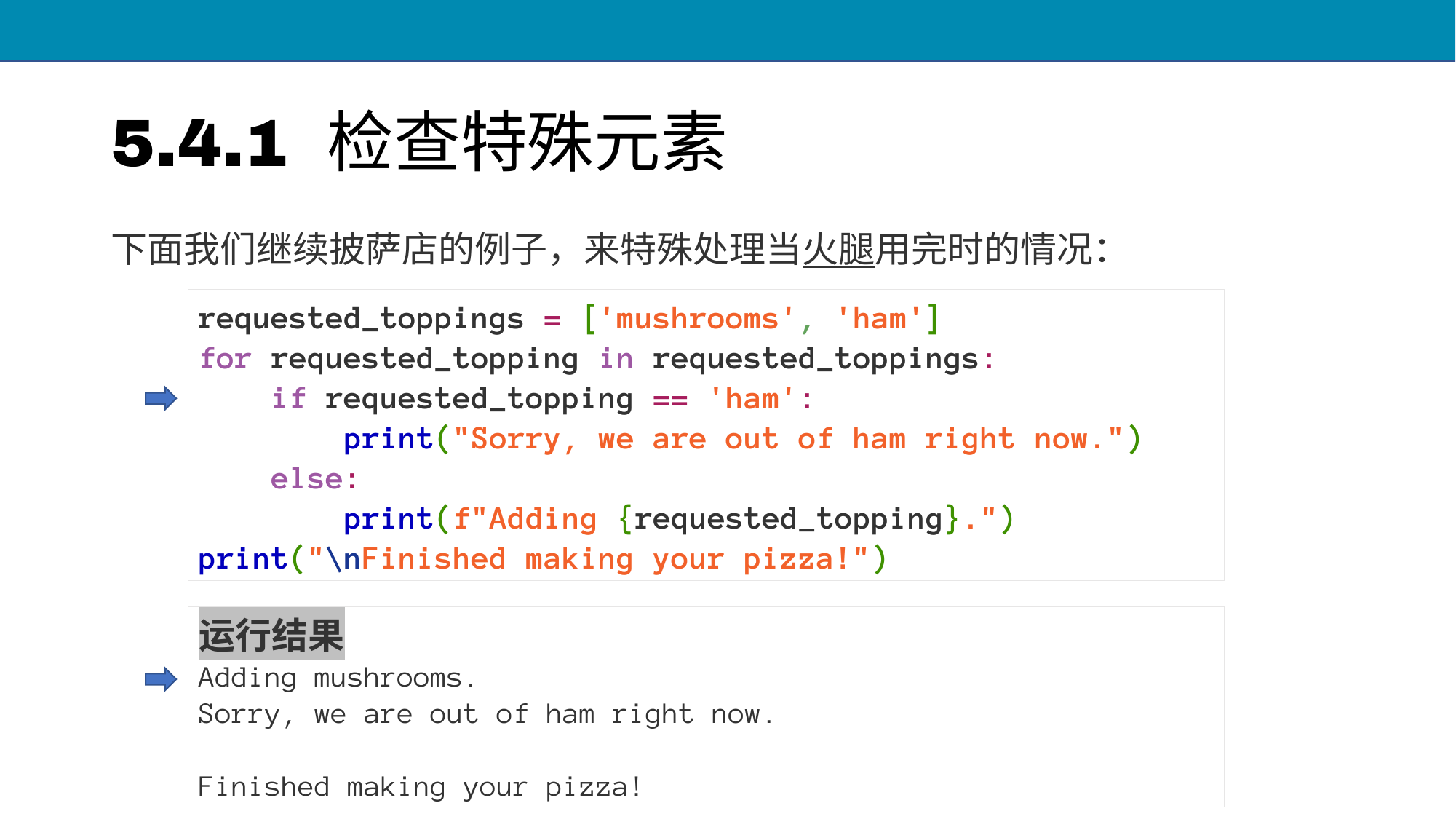

# 5.4.1 检查特殊元素
下面我们继续披萨店的例子，来特殊处理当火腿用完时的情况：
requested_toppings = ['mushrooms', 'ham']
for requested_topping in requested_toppings:
    if requested_topping == 'ham':
        print("Sorry, we are out of ham right now.")
    else:
        print(f"Adding {requested_topping}.")
print("\nFinished making your pizza!")

运行结果
Adding mushrooms.
Sorry, we are out of ham right now.

Finished making your pizza!